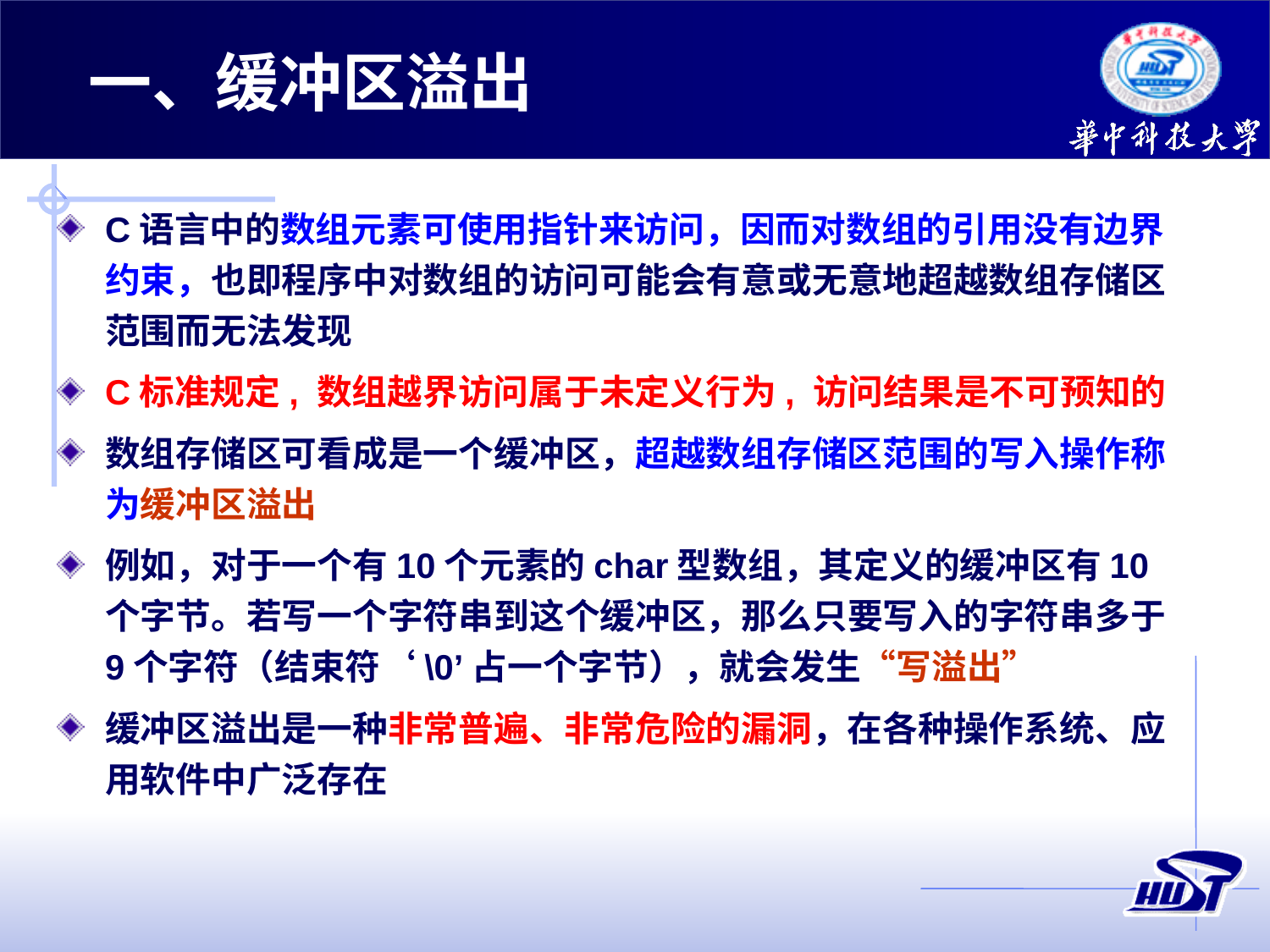

一、缓冲区溢出
C语言中的数组元素可使用指针来访问，因而对数组的引用没有边界约束，也即程序中对数组的访问可能会有意或无意地超越数组存储区范围而无法发现
C标准规定, 数组越界访问属于未定义行为, 访问结果是不可预知的
数组存储区可看成是一个缓冲区，超越数组存储区范围的写入操作称为缓冲区溢出
例如，对于一个有10个元素的char型数组，其定义的缓冲区有10个字节。若写一个字符串到这个缓冲区，那么只要写入的字符串多于9个字符（结束符‘\0’占一个字节），就会发生“写溢出”
缓冲区溢出是一种非常普遍、非常危险的漏洞，在各种操作系统、应用软件中广泛存在